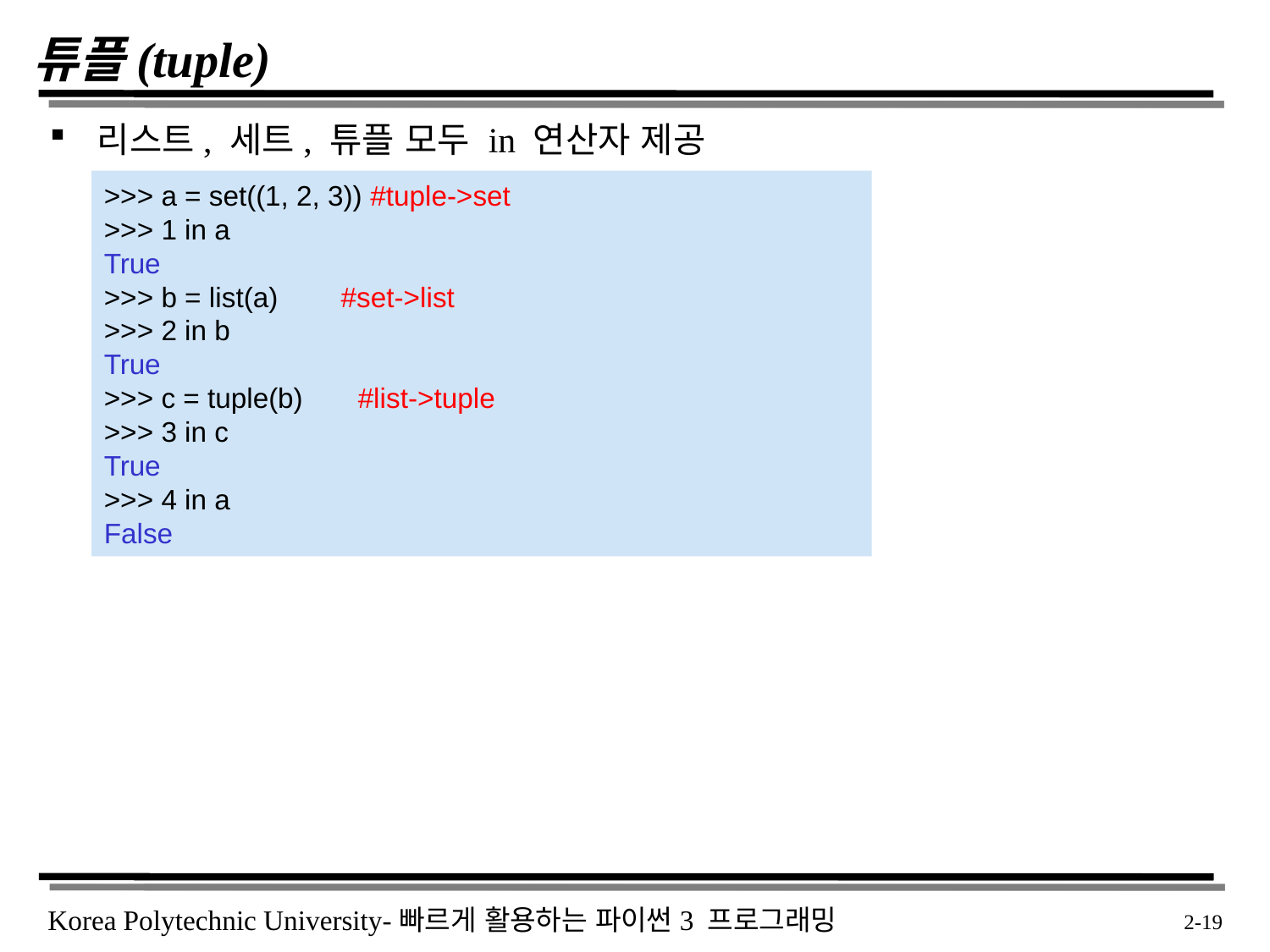

# 튜플(tuple)
리스트, 세트, 튜플 모두 in 연산자 제공

>>> a = set((1, 2, 3)) #tuple->set
>>> 1 in a
True
>>> b = list(a)        #set->list
>>> 2 in b
True
>>> c = tuple(b)       #list->tuple
>>> 3 in c
True
>>> 4 in a
False
 2-19